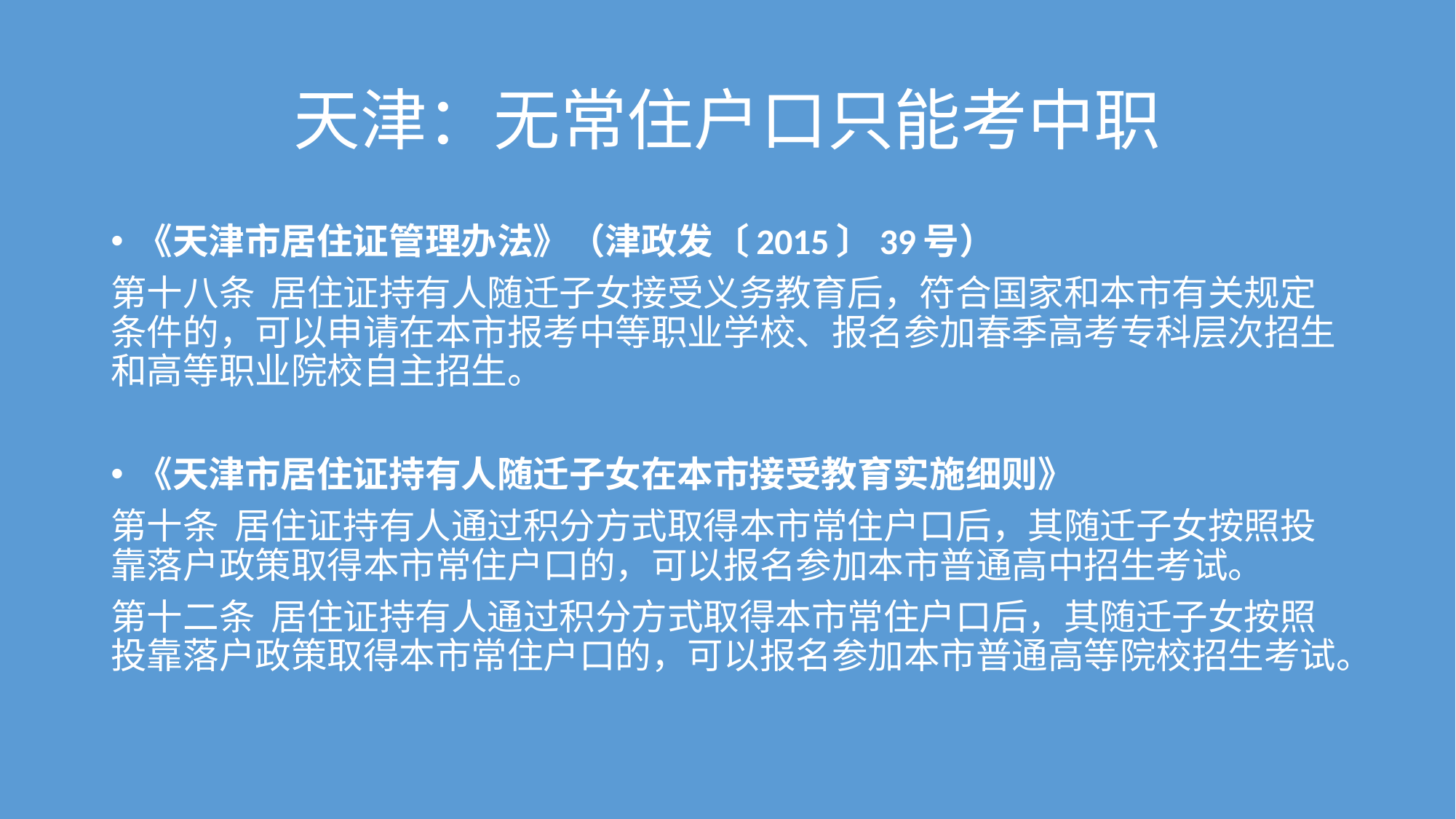

# 天津：无常住户口只能考中职
《天津市居住证管理办法》（津政发〔2015〕39号）
第十八条  居住证持有人随迁子女接受义务教育后，符合国家和本市有关规定条件的，可以申请在本市报考中等职业学校、报名参加春季高考专科层次招生和高等职业院校自主招生。

《天津市居住证持有人随迁子女在本市接受教育实施细则》
第十条  居住证持有人通过积分方式取得本市常住户口后，其随迁子女按照投靠落户政策取得本市常住户口的，可以报名参加本市普通高中招生考试。
第十二条  居住证持有人通过积分方式取得本市常住户口后，其随迁子女按照投靠落户政策取得本市常住户口的，可以报名参加本市普通高等院校招生考试。